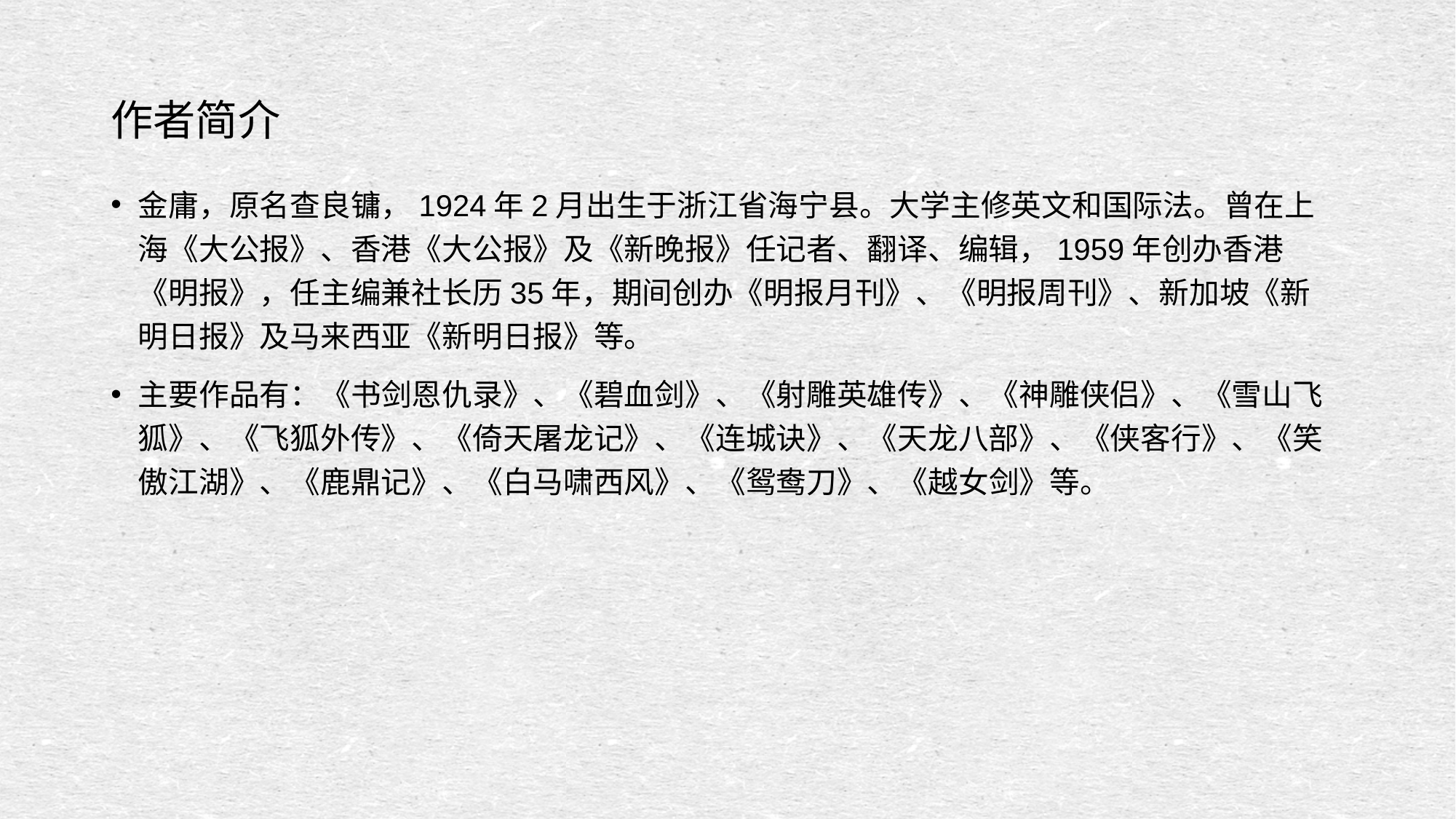

# 作者简介
金庸，原名查良镛，1924年2月出生于浙江省海宁县。大学主修英文和国际法。曾在上海《大公报》、香港《大公报》及《新晚报》任记者、翻译、编辑，1959年创办香港《明报》，任主编兼社长历35年，期间创办《明报月刊》、《明报周刊》、新加坡《新明日报》及马来西亚《新明日报》等。
主要作品有：《书剑恩仇录》、《碧血剑》、《射雕英雄传》、《神雕侠侣》、《雪山飞狐》、《飞狐外传》、《倚天屠龙记》、《连城诀》、《天龙八部》、《侠客行》、《笑傲江湖》、《鹿鼎记》、《白马啸西风》、《鸳鸯刀》、《越女剑》等。